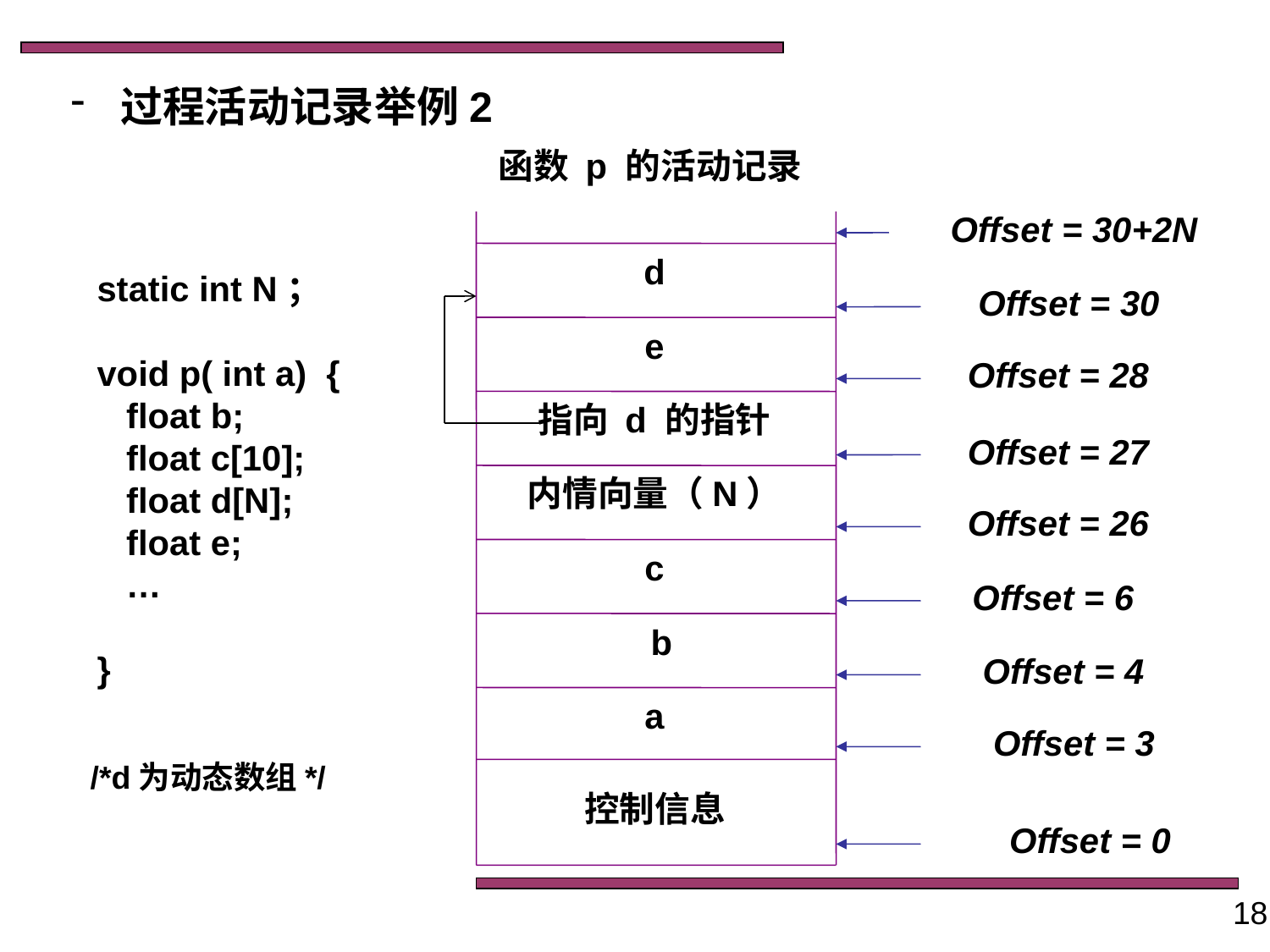

过程活动记录举例2
函数 p 的活动记录
Offset = 30+2N

d
static int N；

void p( int a)  {
   float b;
   float c[10];
   float d[N];
   float e;
   …

}
Offset = 30

e
Offset = 28

指向 d 的指针
Offset = 27

内情向量（N）
Offset = 26

c
Offset = 6

b
Offset = 4

a
Offset = 3

/*d为动态数组*/

控制信息
Offset = 0

18